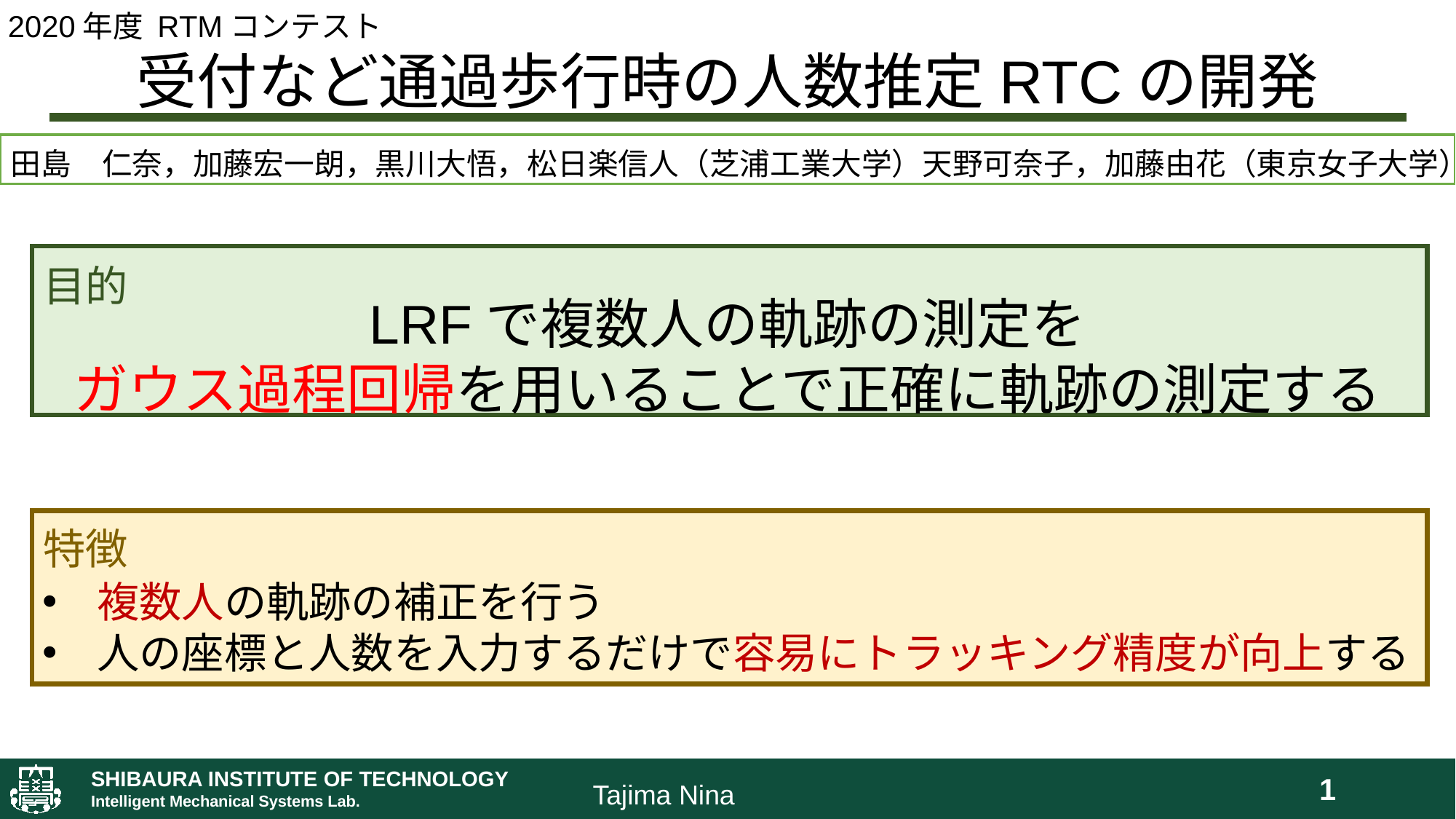

2020年度 RTMコンテスト
受付など通過歩行時の人数推定RTCの開発

田島　仁奈，加藤宏一朗，黒川大悟，松日楽信人（芝浦工業大学）天野可奈子，加藤由花（東京女子大学）

目的
LRFで複数人の軌跡の測定を
ガウス過程回帰を用いることで正確に軌跡の測定する

特徴
複数人の軌跡の補正を行う
人の座標と人数を入力するだけで容易にトラッキング精度が向上する
1